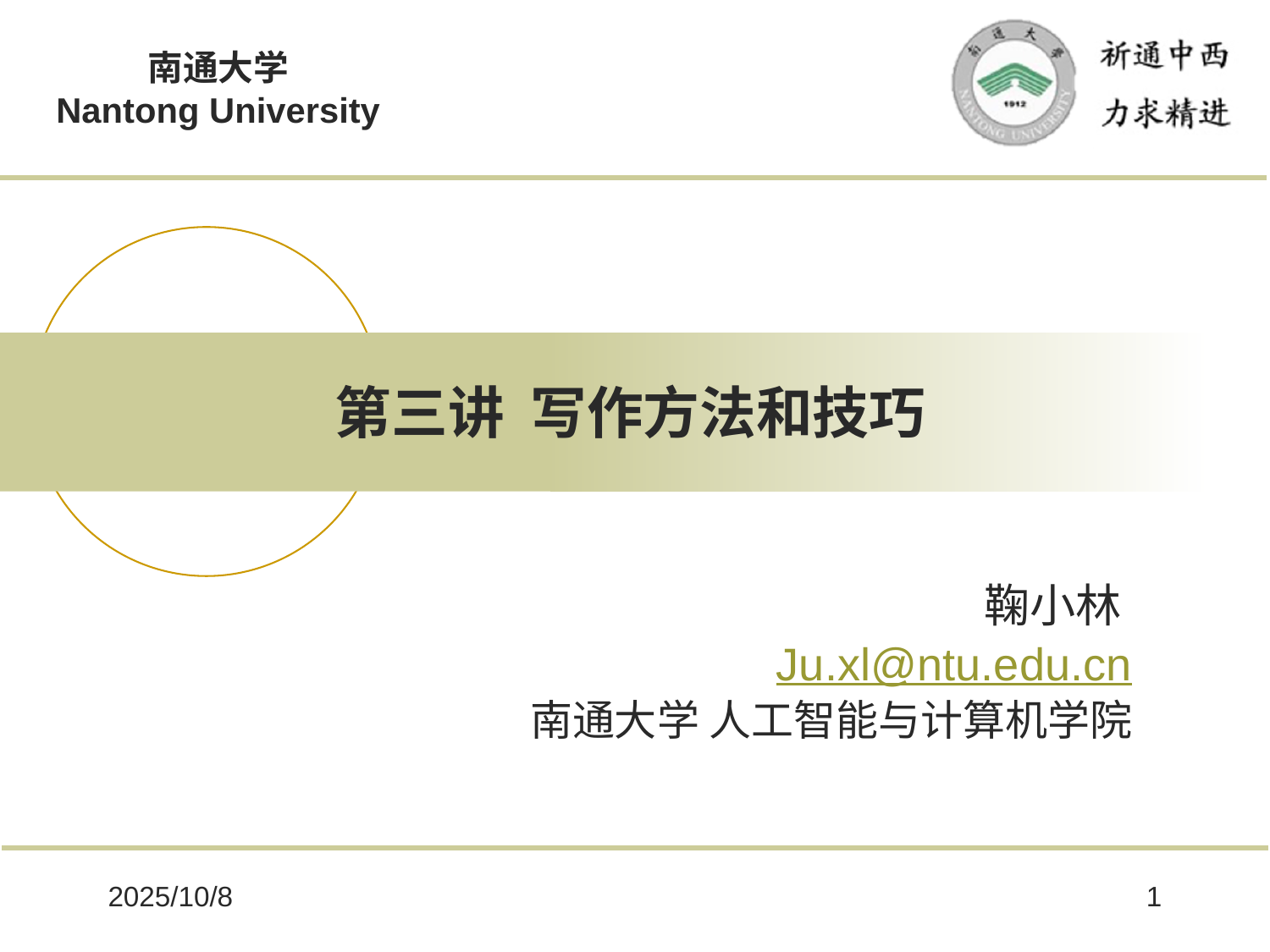

# 第三讲  写作方法和技巧
鞠小林
Ju.xl@ntu.edu.cn
南通大学 人工智能与计算机学院
2025/10/8
1